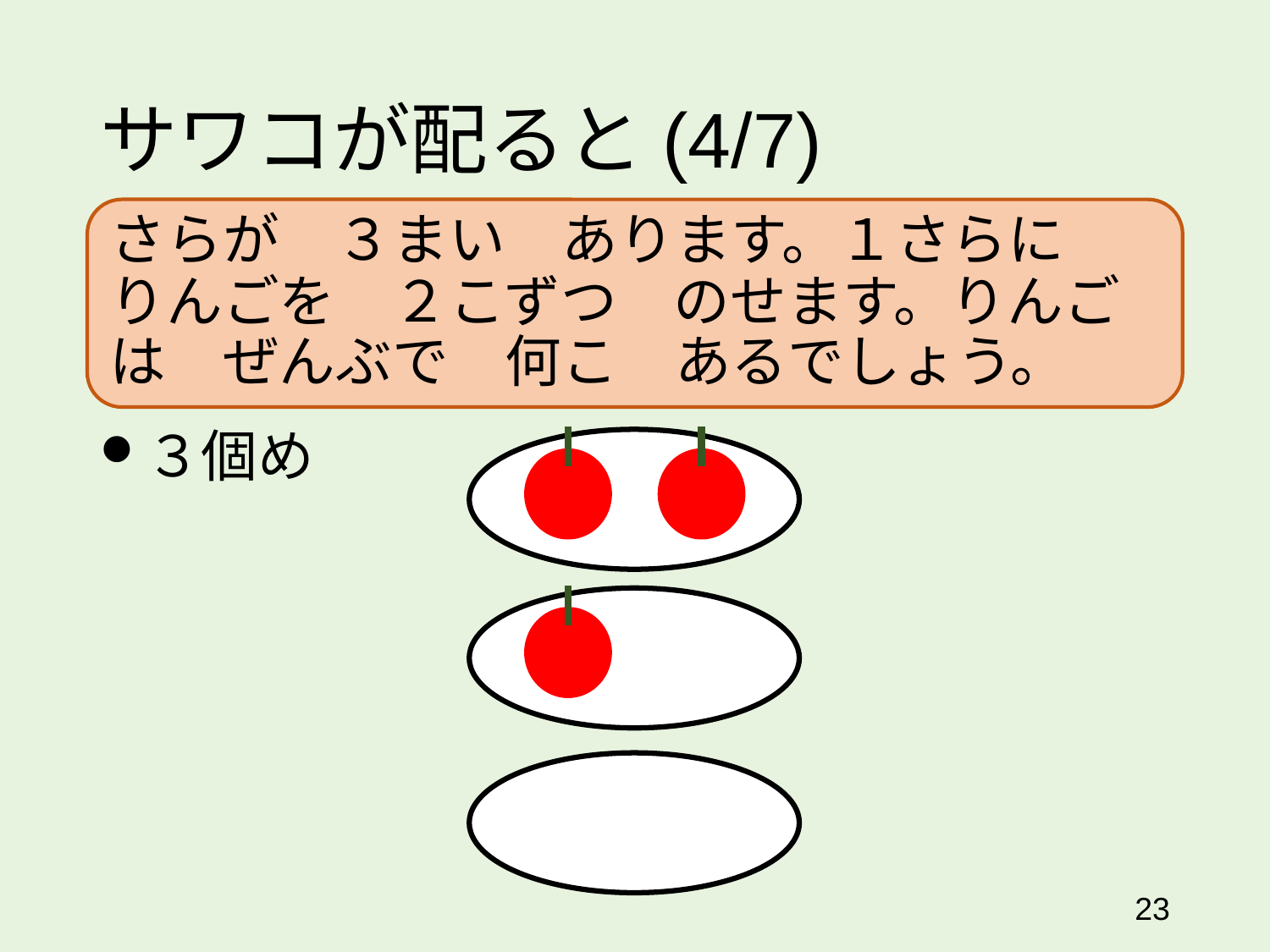

# サワコが配ると(4/7)
さらが　３まい　あります。１さらに　りんごを　２こずつ　のせます。りんごは　ぜんぶで　何こ　あるでしょう。
３個め

23